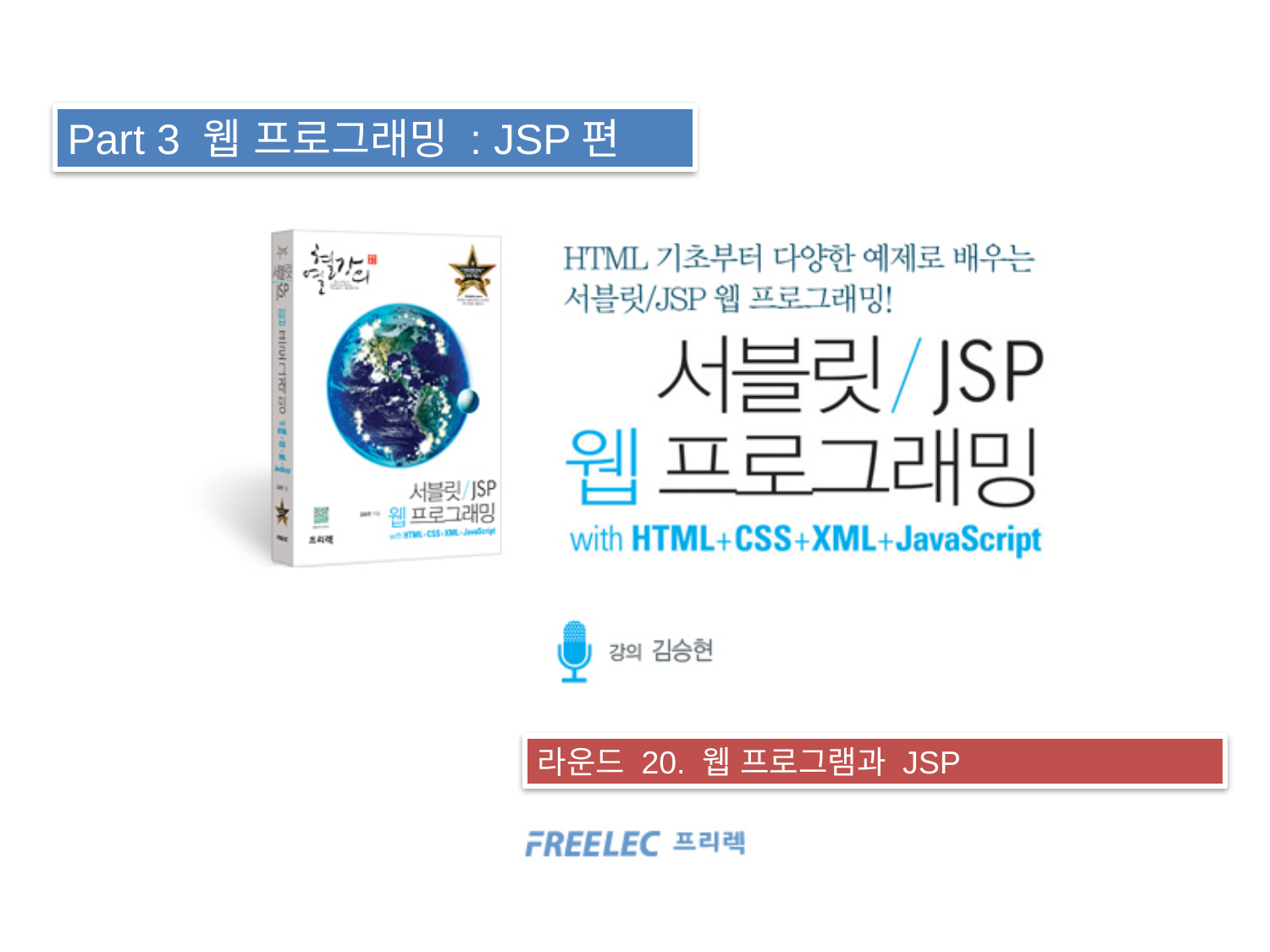

Part 3 웹 프로그래밍 : JSP편
라운드 20. 웹 프로그램과 JSP